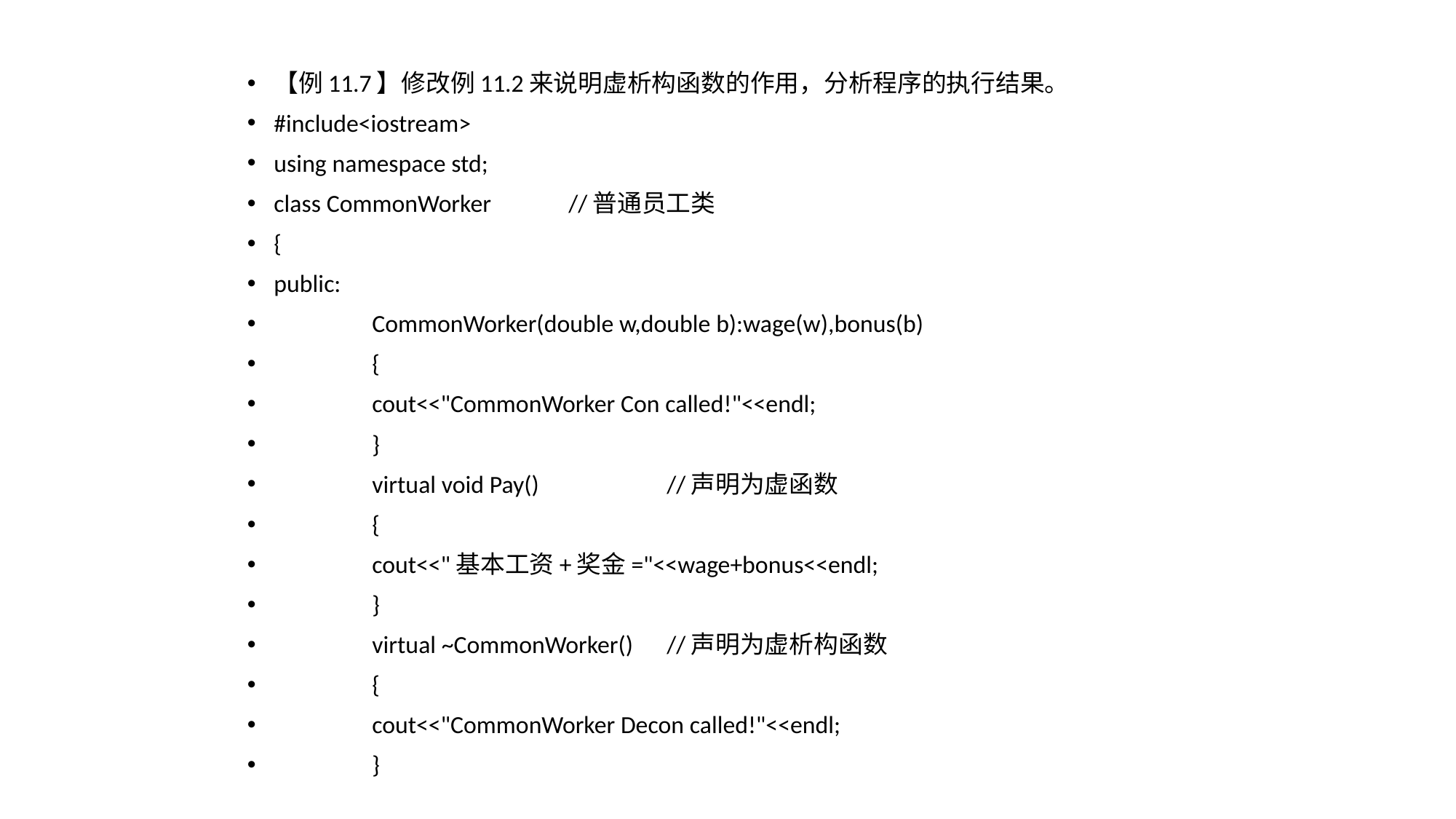

【例11.7】修改例11.2来说明虚析构函数的作用，分析程序的执行结果。
#include<iostream>
using namespace std;
class CommonWorker         			//普通员工类
{
public:
	CommonWorker(double w,double b):wage(w),bonus(b)
	{
		cout<<"CommonWorker Con called!"<<endl;
	}
	virtual void Pay()        		//声明为虚函数
	{
		cout<<"基本工资+奖金="<<wage+bonus<<endl;
	}
	virtual ~CommonWorker() 		//声明为虚析构函数
	{
		cout<<"CommonWorker Decon called!"<<endl;
	}